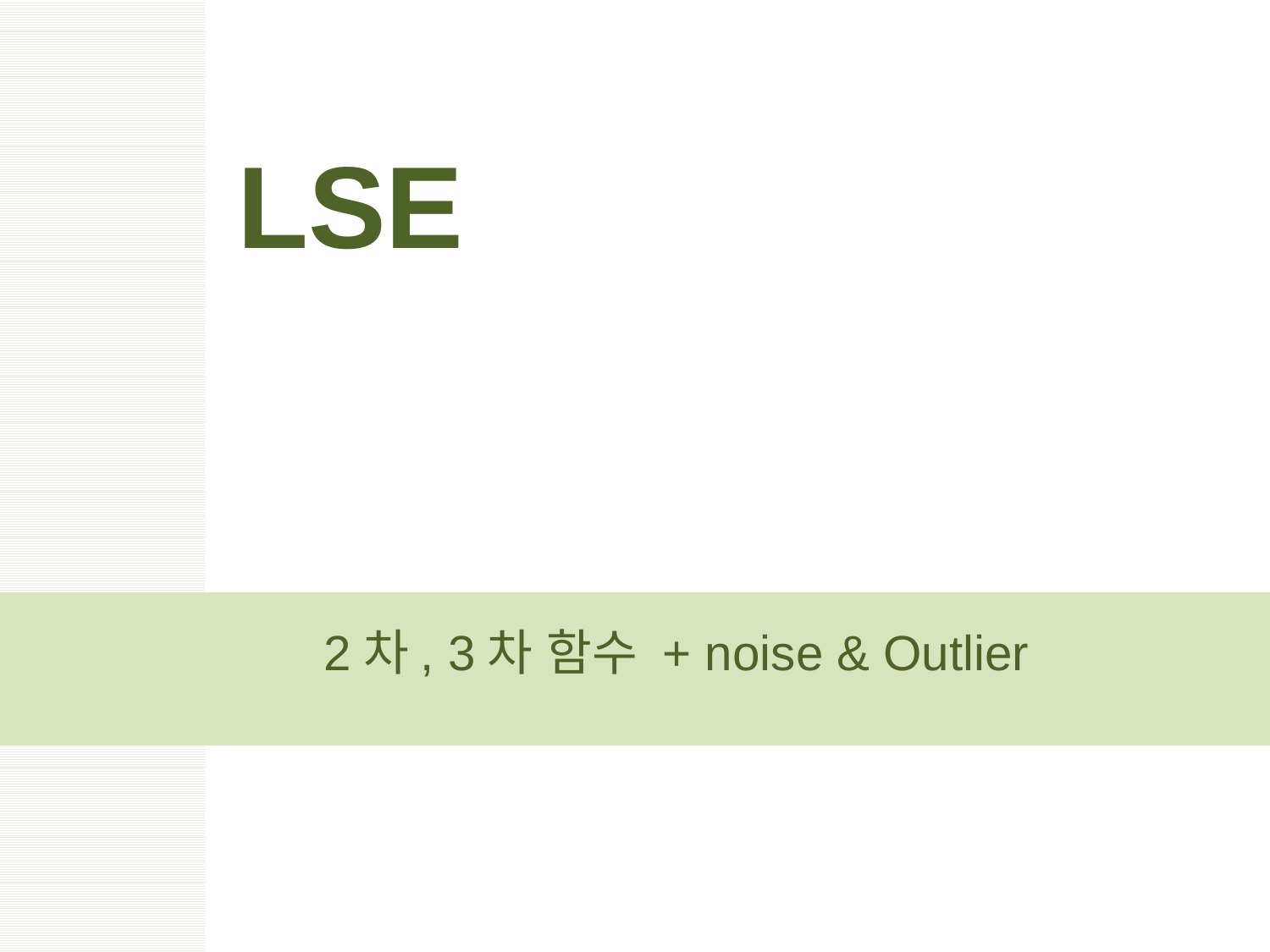

LSE
# 2차, 3차 함수 + noise & Outlier